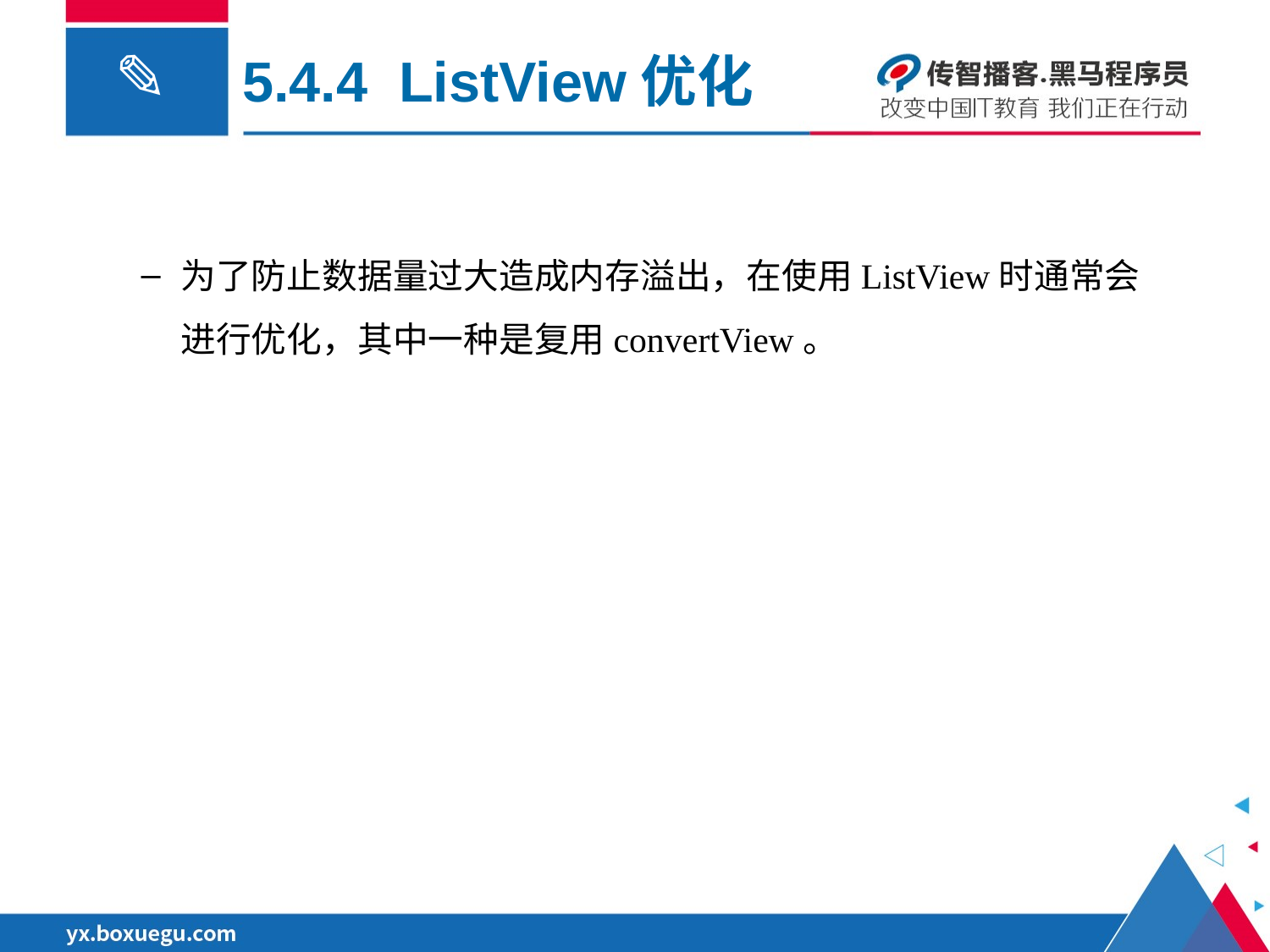

5.4.4  ListView优化

为了防止数据量过大造成内存溢出，在使用ListView时通常会进行优化，其中一种是复用convertView。